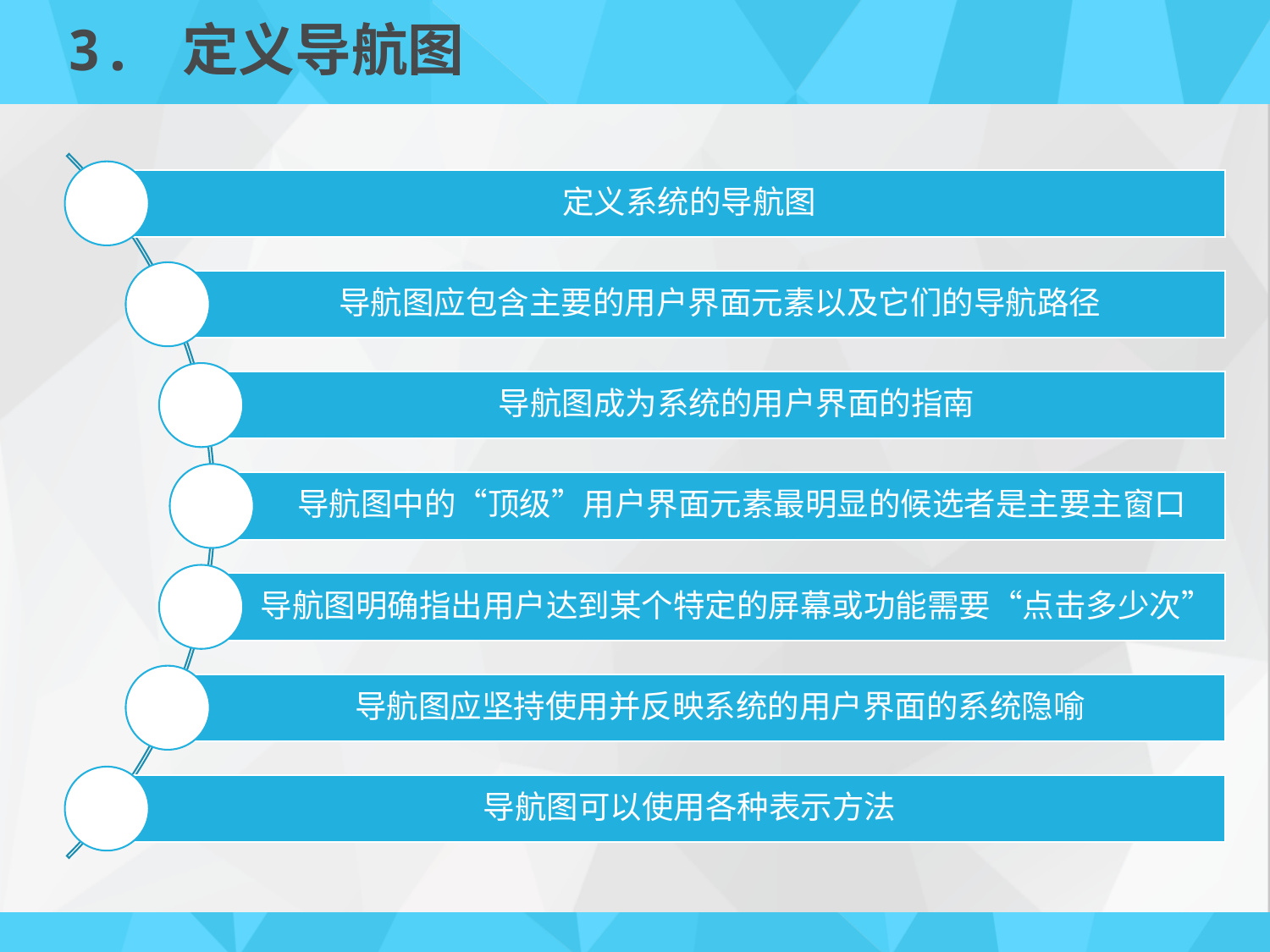

# 3. 定义导航图
定义系统的导航图
导航图应包含主要的用户界面元素以及它们的导航路径
导航图成为系统的用户界面的指南
导航图中的“顶级”用户界面元素最明显的候选者是主要主窗口
导航图明确指出用户达到某个特定的屏幕或功能需要“点击多少次”
导航图应坚持使用并反映系统的用户界面的系统隐喻
导航图可以使用各种表示方法